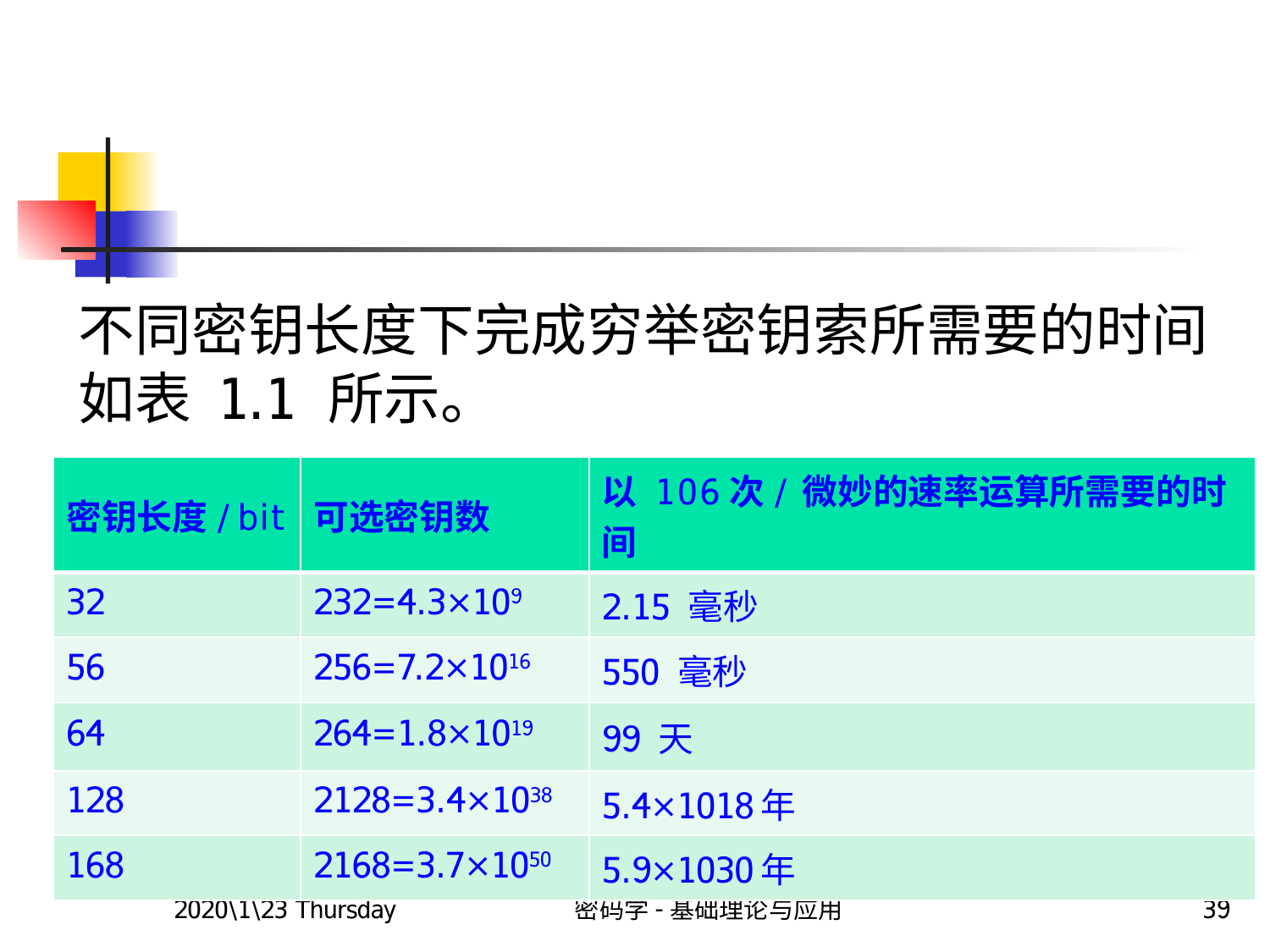

不同密钥长度下完成穷举密钥索所需要的时间如表 1.1 所示。
| 密钥长度/bit | 可选密钥数 | 以 106次/微妙的速率运算所需要的时间 |
| --- | --- | --- |
| 32 | 232=4.3×109 | 2.15 毫秒 |
| 56 | 256=7.2×1016 | 550 毫秒 |
| 64 | 264=1.8×1019 | 99 天 |
| 128 | 2128=3.4×1038 | 5.4×1018年 |
| 168 | 2168=3.7×1050 | 5.9×1030年 |
2020\1\23 Thursday
密码学-基础理论与应用
39